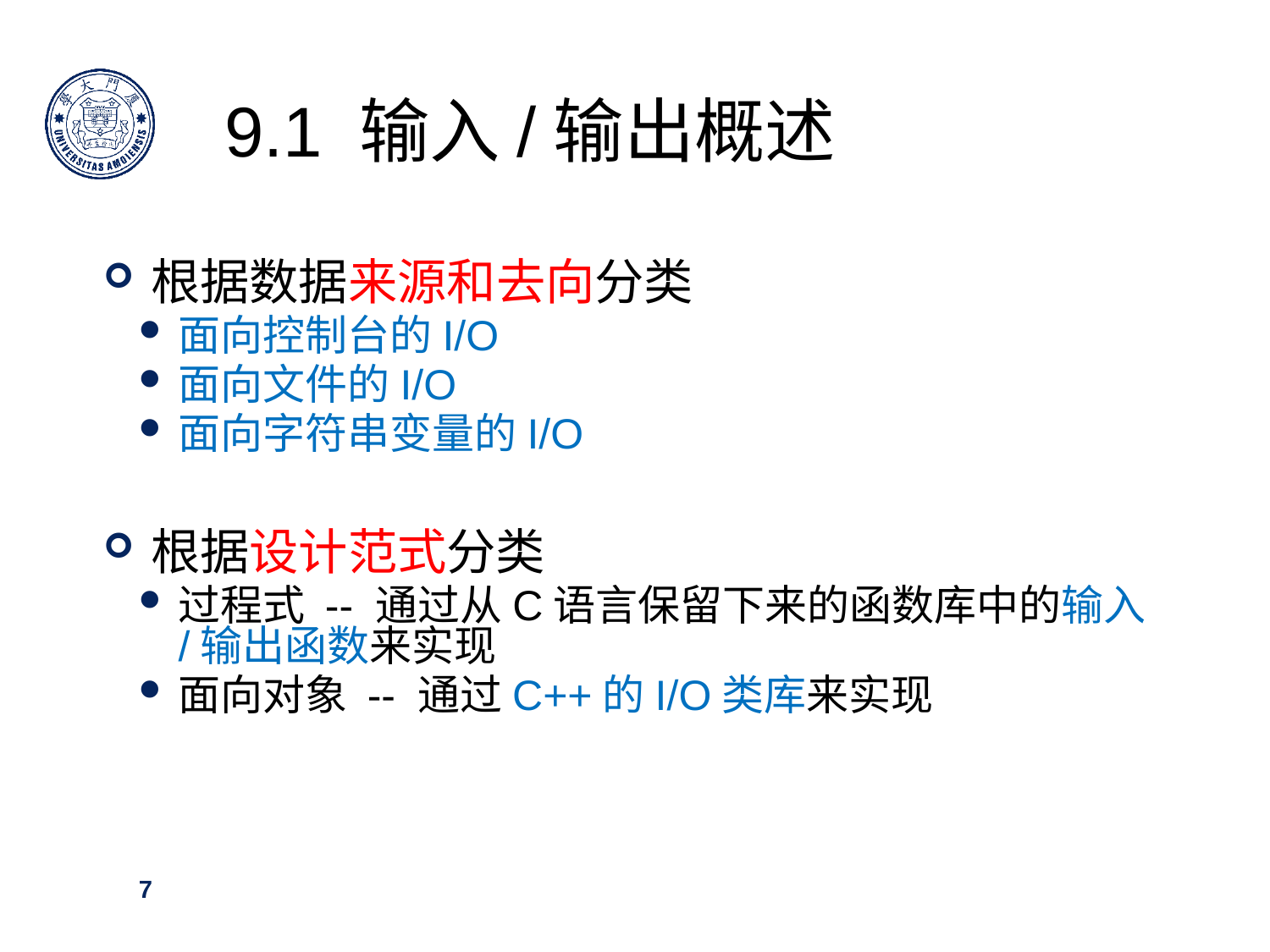

9.1 输入/输出概述
根据数据来源和去向分类
面向控制台的I/O
面向文件的I/O
面向字符串变量的I/O

根据设计范式分类
过程式 -- 通过从C语言保留下来的函数库中的输入/输出函数来实现
面向对象 -- 通过C++的I/O类库来实现
7